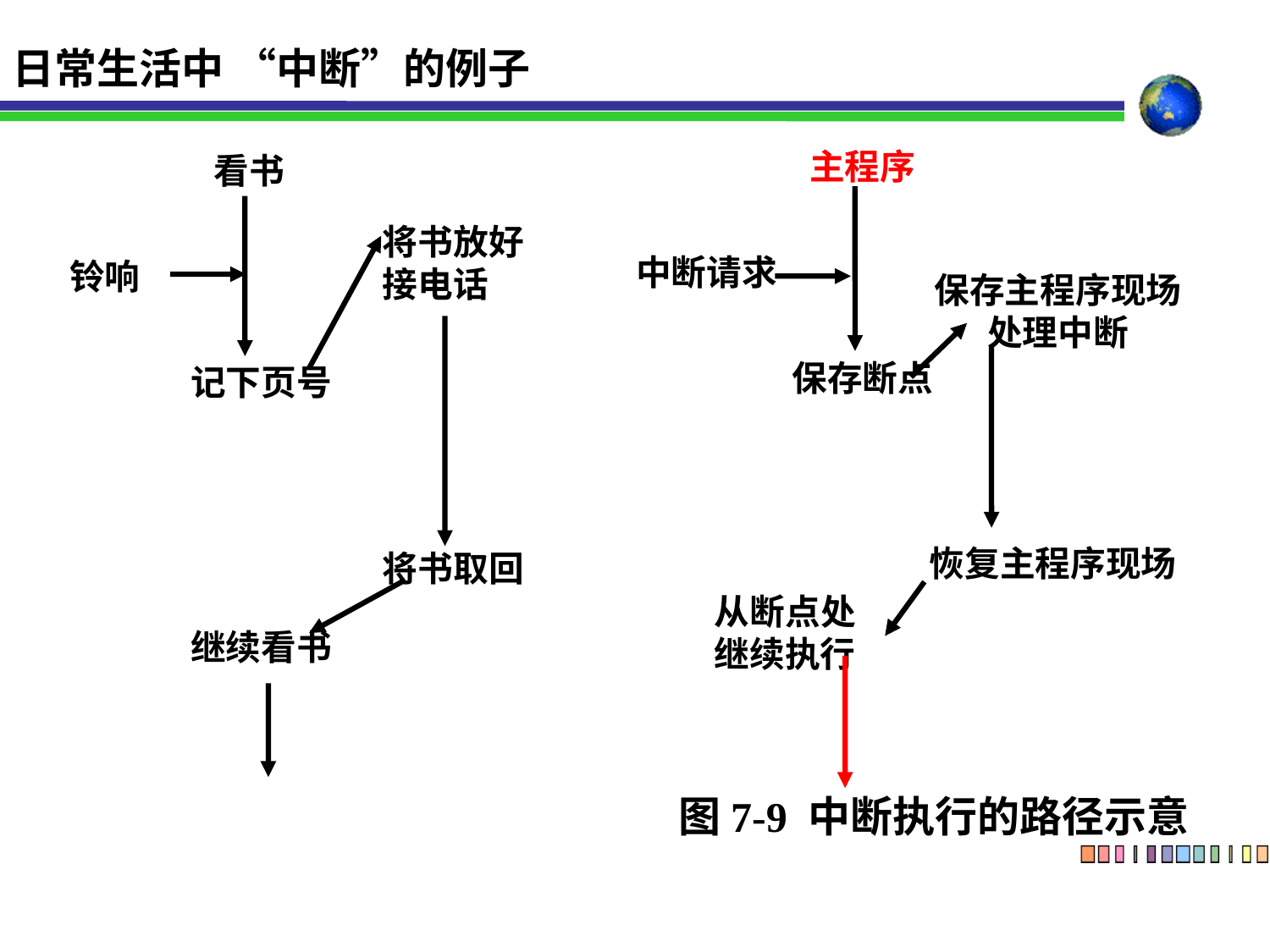

日常生活中 “中断”的例子
主程序

中断请求
保存主程序现场
处理中断

保存断点

恢复主程序现场
从断点处继续执行

图7-9 中断执行的路径示意
看书
将书放好
接电话

铃响

记下页号
将书取回

继续看书

27